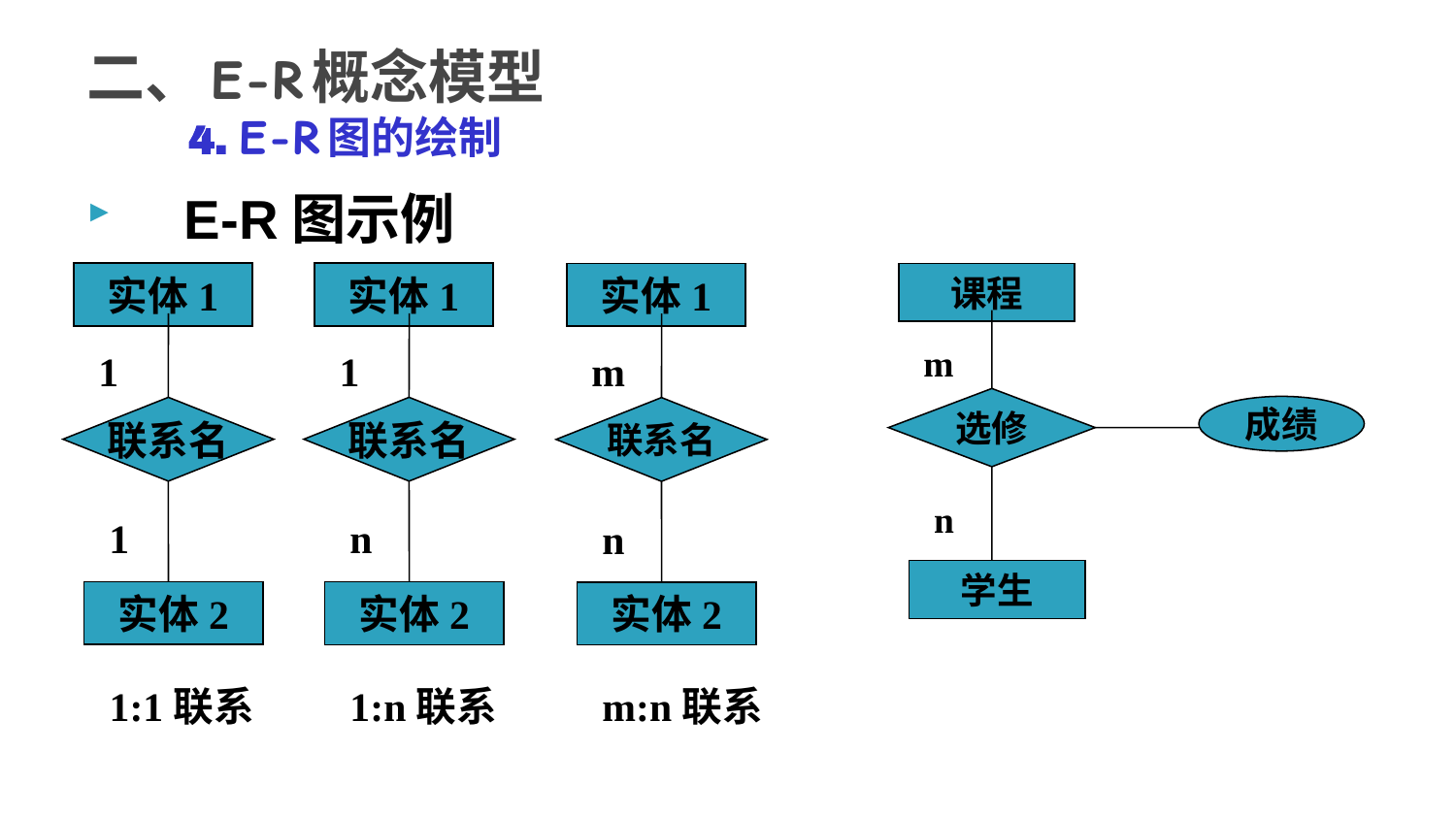

# 二、E-R概念模型 4. E-R图的绘制
E-R图示例
实体1

1
联系名

1
实体2
1:1联系
实体1

1
联系名

n
实体2
1:n联系
课程

m
选修

n
学生

成绩

实体1

m
联系名

n
实体2
m:n联系